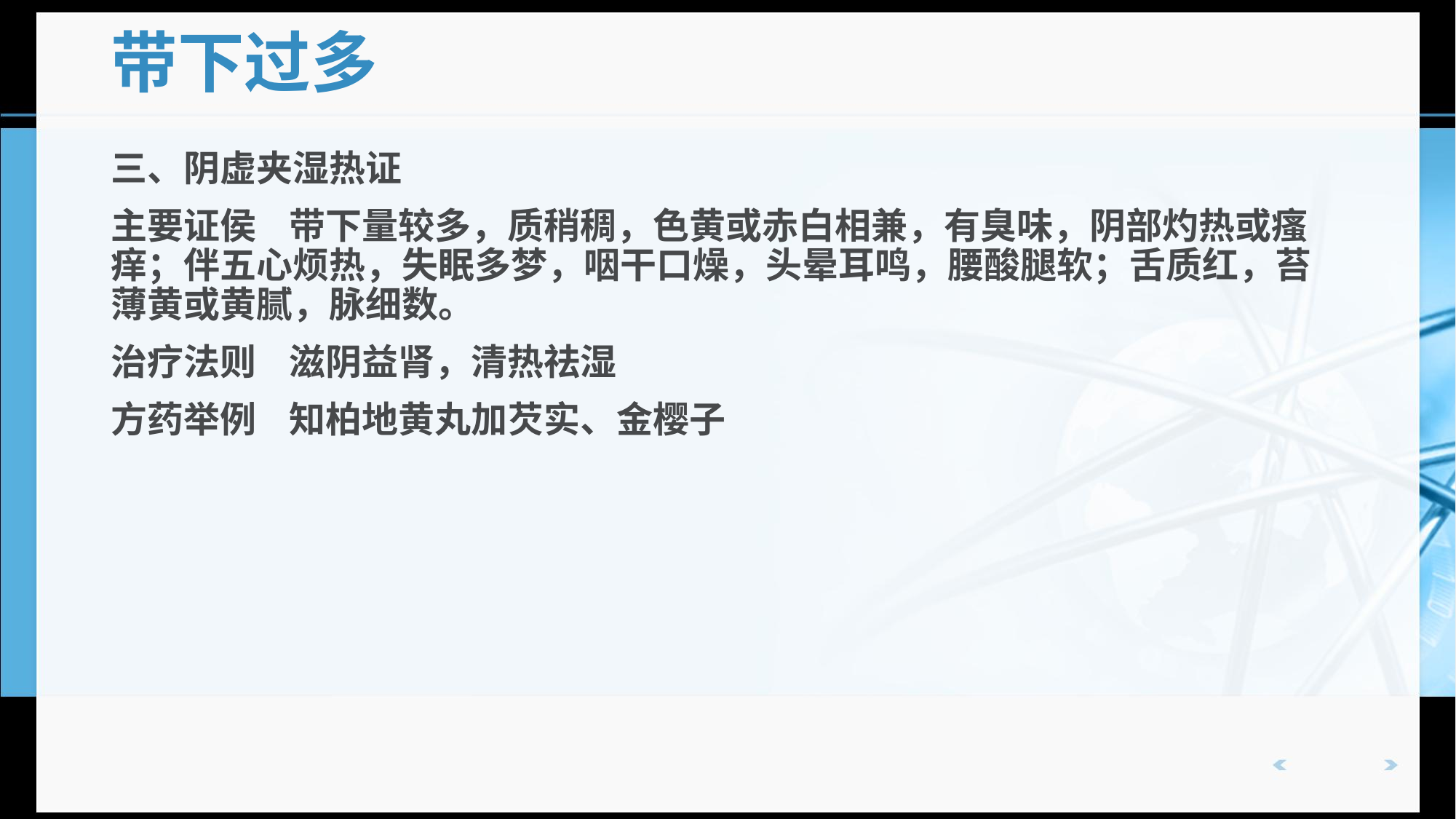

# 带下过多
三、阴虚夹湿热证
主要证侯    带下量较多，质稍稠，色黄或赤白相兼，有臭味，阴部灼热或瘙痒；伴五心烦热，失眠多梦，咽干口燥，头晕耳鸣，腰酸腿软；舌质红，苔薄黄或黄腻，脉细数。
治疗法则    滋阴益肾，清热祛湿
方药举例    知柏地黄丸加芡实、金樱子